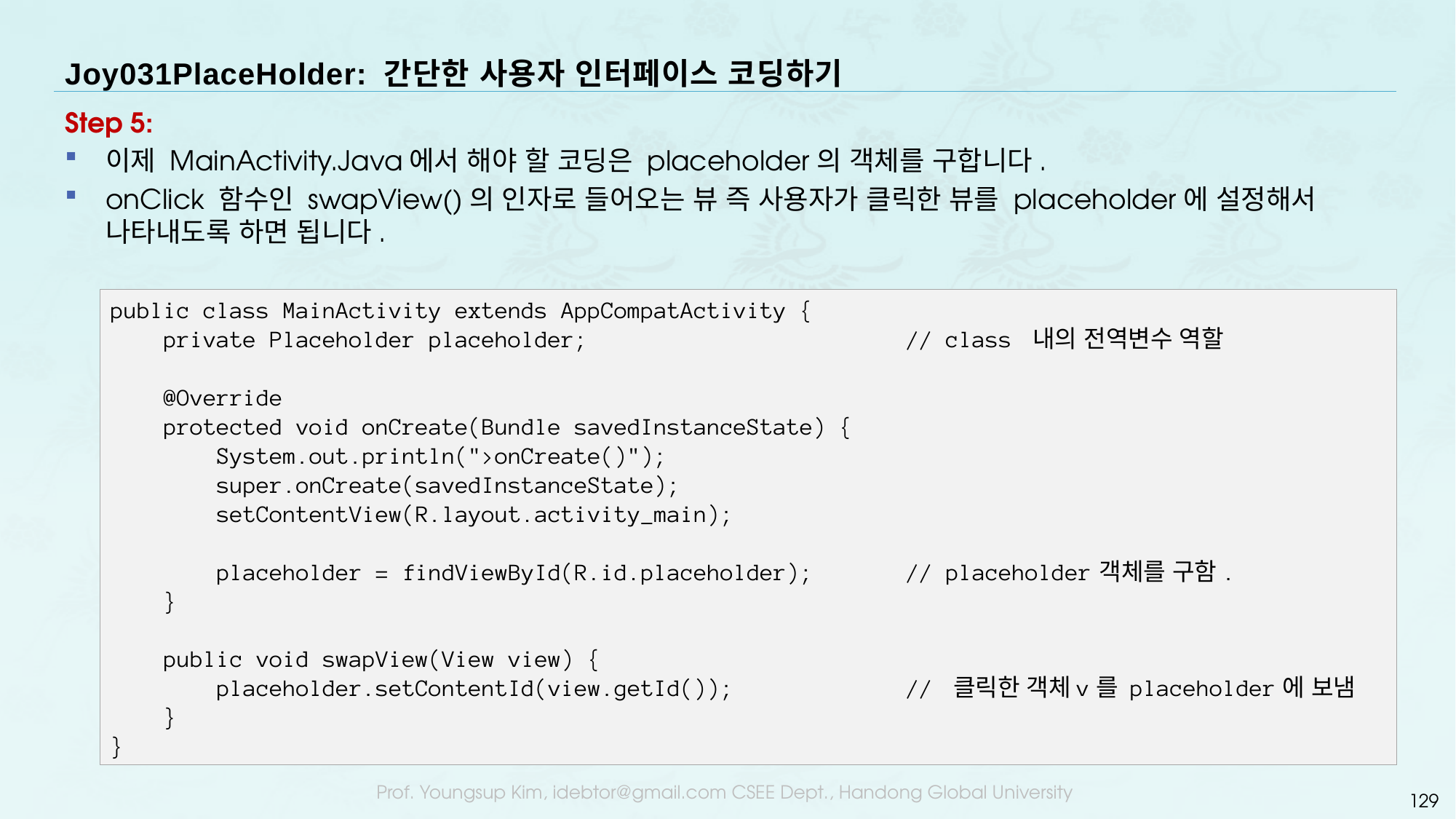

# Joy031PlaceHolder: 간단한 사용자 인터페이스 코딩하기
Step 5:
이제 MainActivity.Java에서 해야 할 코딩은 placeholder의 객체를 구합니다.
onClick 함수인 swapView()의 인자로 들어오는 뷰 즉 사용자가 클릭한 뷰를 placeholder에 설정해서 나타내도록 하면 됩니다.

public class MainActivity extends AppCompatActivity {
    private Placeholder placeholder;                        // class 내의 전역변수 역할

    @Override
    protected void onCreate(Bundle savedInstanceState) {
        System.out.println(">onCreate()");
        super.onCreate(savedInstanceState);
        setContentView(R.layout.activity_main);

        placeholder = findViewById(R.id.placeholder);       // placeholder객체를 구함.
    }

    public void swapView(View view) {
        placeholder.setContentId(view.getId());             // 클릭한 객체v를 placeholder에 보냄
    }
}
129